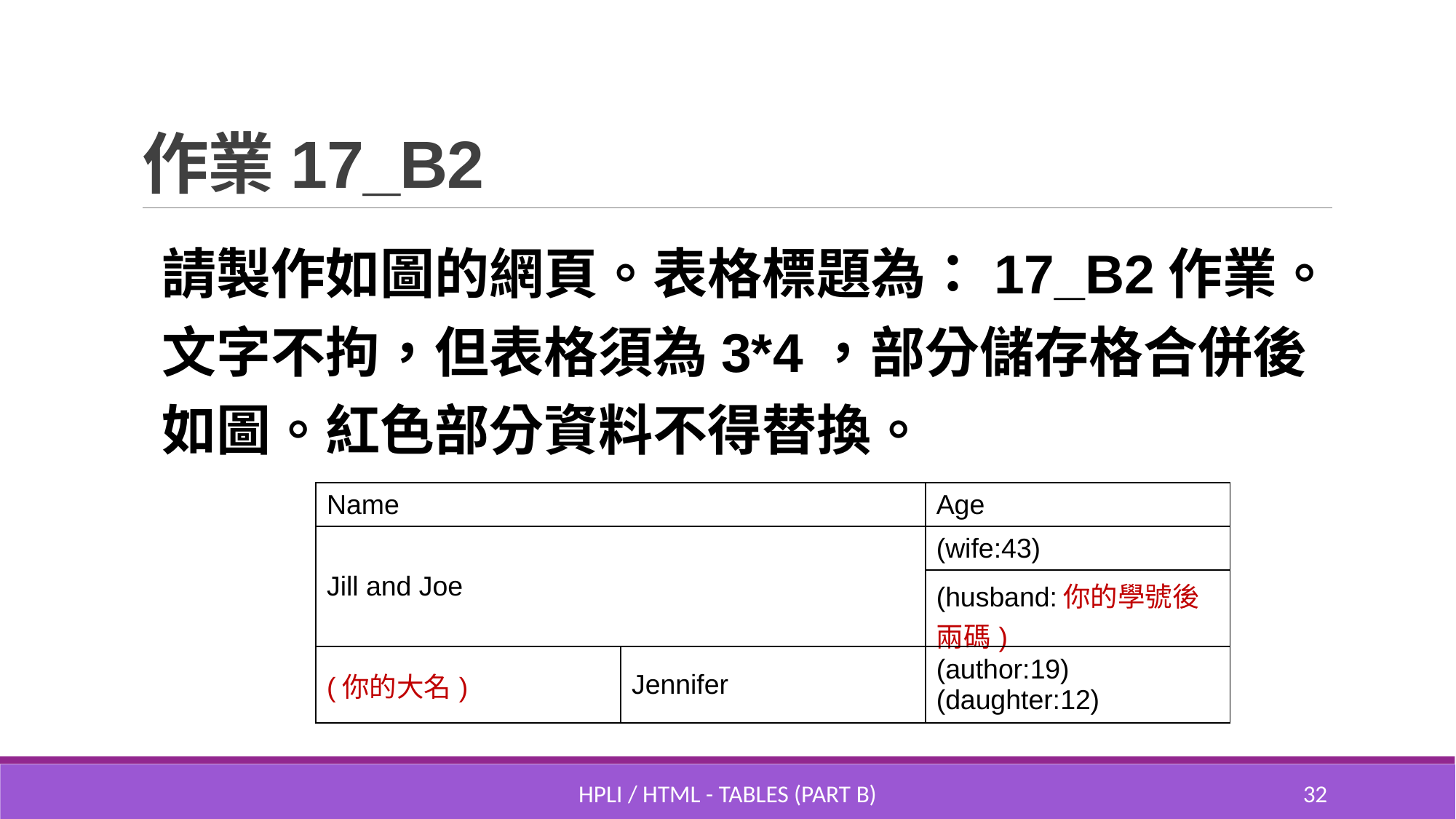

# 作業17_B2
請製作如圖的網頁。表格標題為：17_B2作業。文字不拘，但表格須為3*4，部分儲存格合併後如圖。紅色部分資料不得替換。
| Name |  | Age |
| --- | --- | --- |
| Jill and Joe |  | (wife:43) |
|  |  | (husband:你的學號後兩碼) |
| (你的大名) | Jennifer | (author:19)(daughter:12) |
HPLI / HTML - Tables (part B)
32